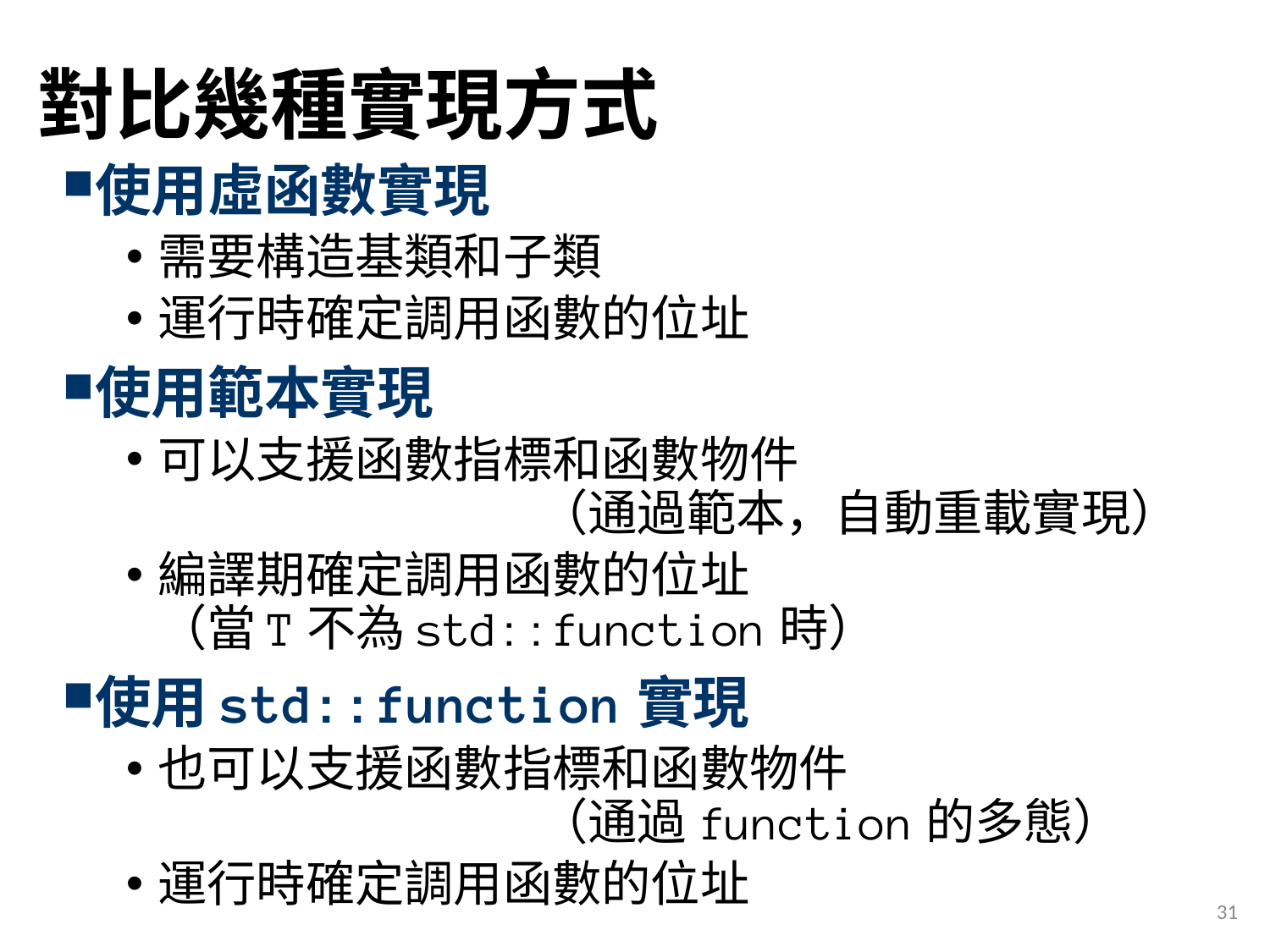

# 對比幾種實現方式
使用虛函數實現
需要構造基類和子類
運行時確定調用函數的位址
使用範本實現
可以支援函數指標和函數物件
			（通過範本，自動重載實現）
編譯期確定調用函數的位址
（當T不為std::function時）
使用std::function實現
也可以支援函數指標和函數物件
			（通過function的多態）
運行時確定調用函數的位址
31